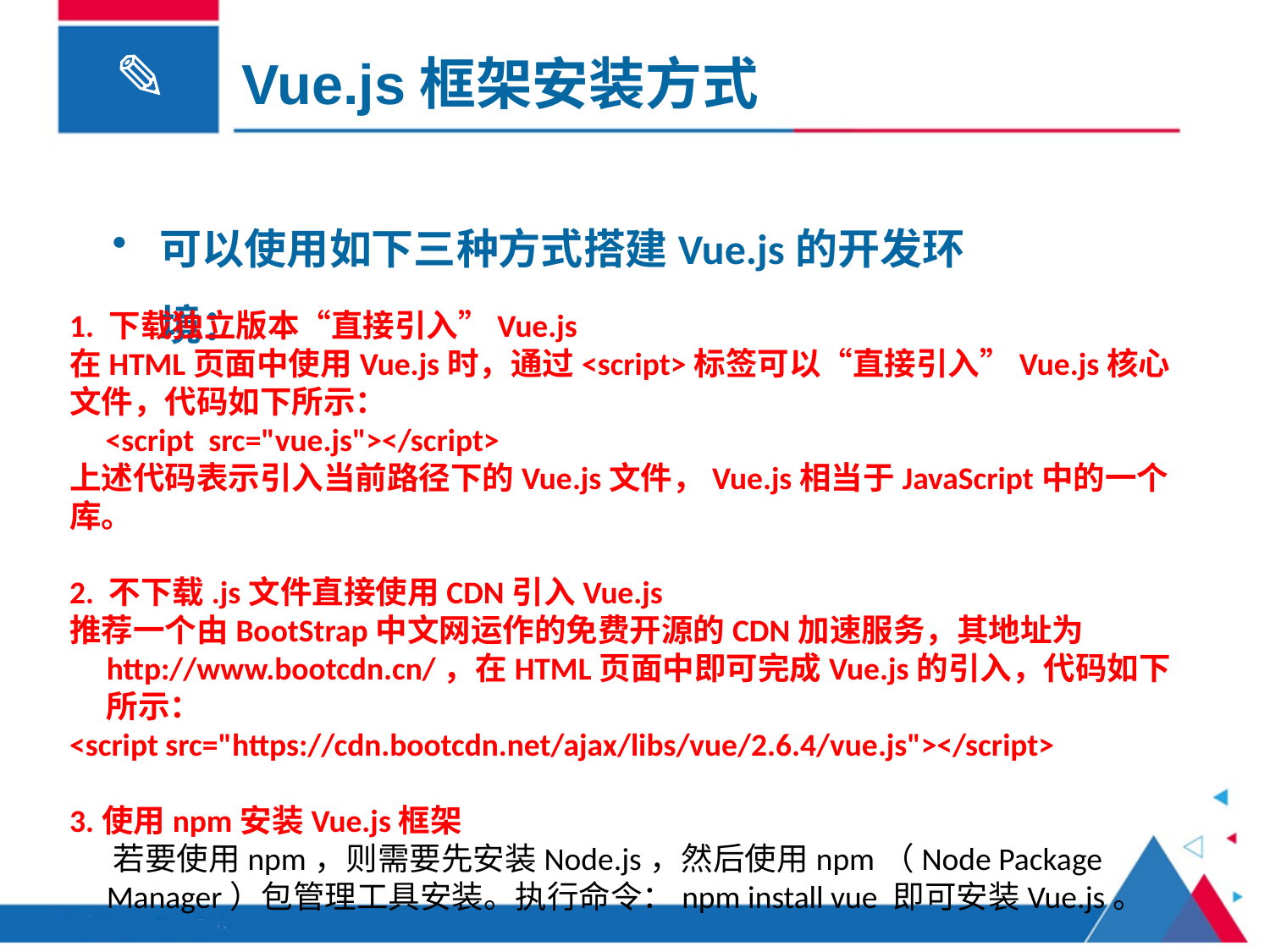

Vue.js框架安装方式
可以使用如下三种方式搭建Vue.js的开发环境：
1. 下载独立版本“直接引入”Vue.js在HTML页面中使用Vue.js时，通过<script>标签可以“直接引入”Vue.js核心文件，代码如下所示：     <script  src="vue.js"></script>上述代码表示引入当前路径下的Vue.js文件，Vue.js相当于JavaScript中的一个库。
2. 不下载.js文件直接使用CDN引入Vue.js推荐一个由BootStrap中文网运作的免费开源的CDN加速服务，其地址为http://www.bootcdn.cn/，在HTML页面中即可完成Vue.js的引入，代码如下所示：<script src="https://cdn.bootcdn.net/ajax/libs/vue/2.6.4/vue.js"></script>
3.使用npm安装Vue.js框架
     若要使用npm，则需要先安装Node.js，然后使用npm（Node Package Manager）包管理工具安装。执行命令：npm install vue 即可安装Vue.js。